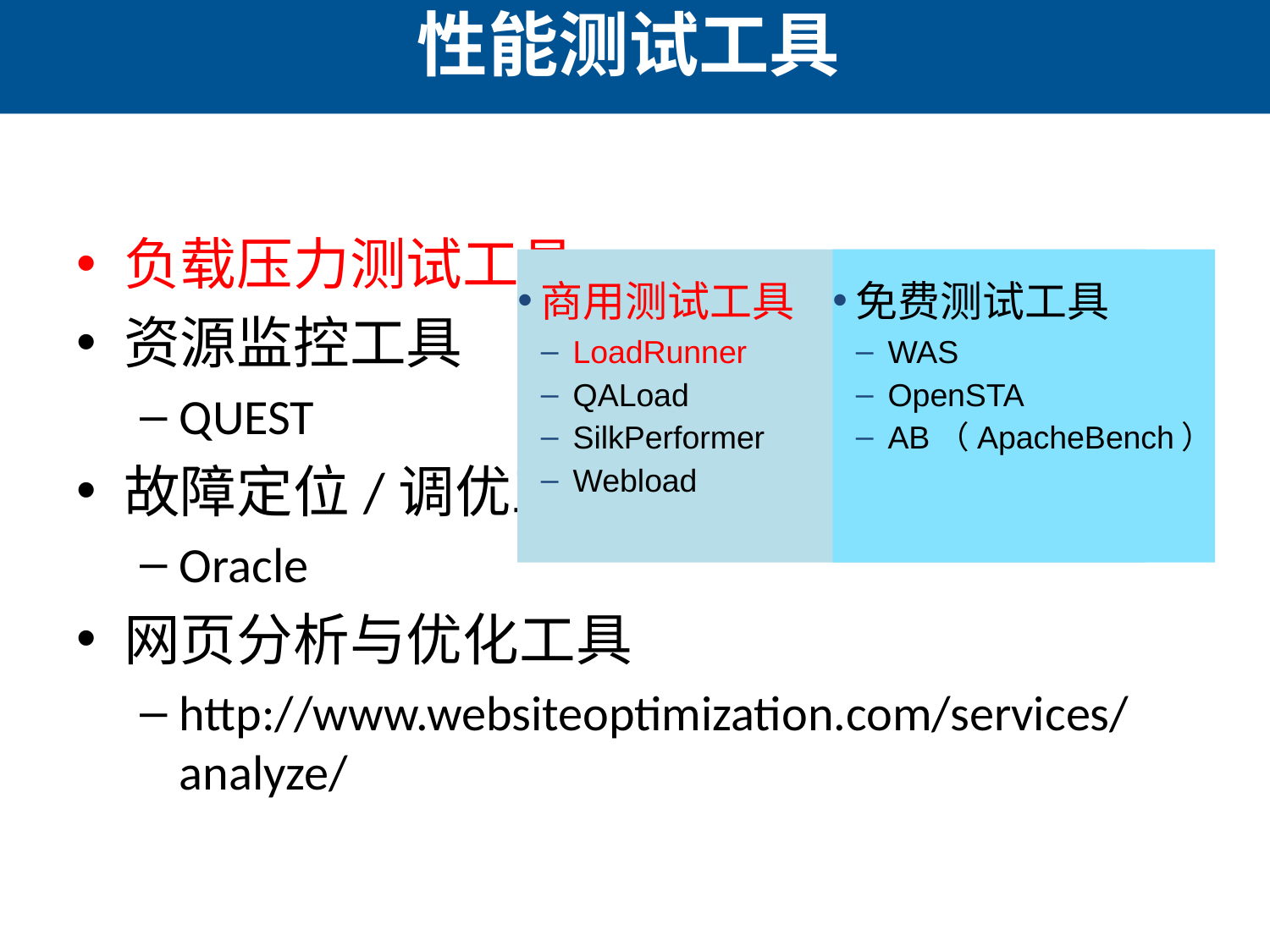

# 性能测试工具
负载压力测试工具
资源监控工具
QUEST
故障定位/调优工具
Oracle
网页分析与优化工具
http://www.websiteoptimization.com/services/analyze/
商用测试工具
LoadRunner
QALoad
SilkPerformer
Webload
免费测试工具
WAS
OpenSTA
AB（ApacheBench）